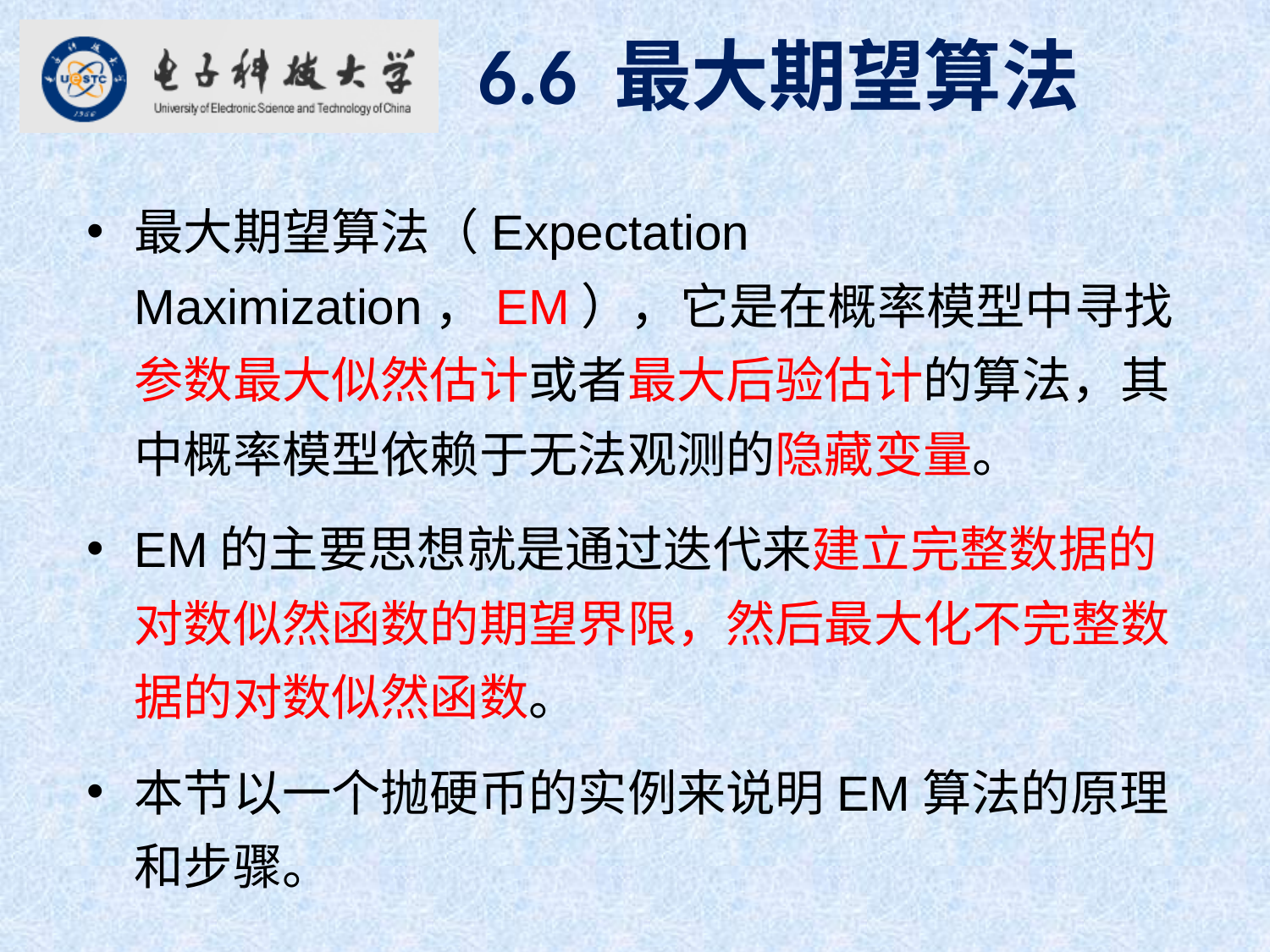

6.6 最大期望算法
最大期望算法（Expectation Maximization，EM），它是在概率模型中寻找参数最大似然估计或者最大后验估计的算法，其中概率模型依赖于无法观测的隐藏变量。
EM的主要思想就是通过迭代来建立完整数据的对数似然函数的期望界限，然后最大化不完整数据的对数似然函数。
本节以一个抛硬币的实例来说明EM算法的原理和步骤。